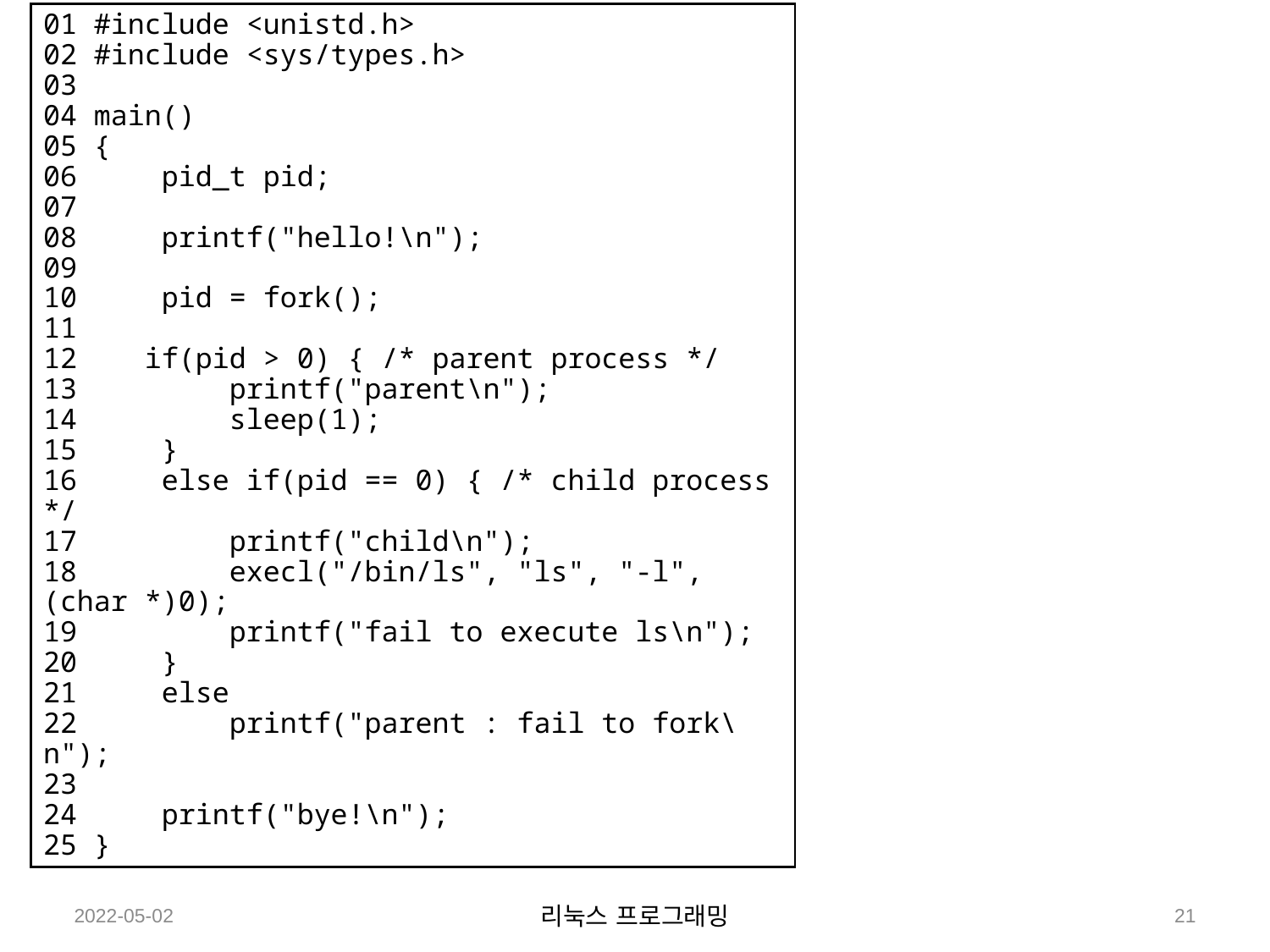

01 #include <unistd.h>
02 #include <sys/types.h>
03
04 main()
05 {
06     pid_t pid;
07
08     printf("hello!\n");
09
10     pid = fork();
11
12    if(pid > 0) { /* parent process */
13         printf("parent\n");
14         sleep(1);
15     }
16     else if(pid == 0) { /* child process */
17         printf("child\n");
18         execl("/bin/ls", "ls", "-l", (char *)0);
19         printf("fail to execute ls\n");
20     }
21     else
22         printf("parent : fail to fork\n");
23
24     printf("bye!\n");
25 }
2022-05-02
리눅스 프로그래밍
21